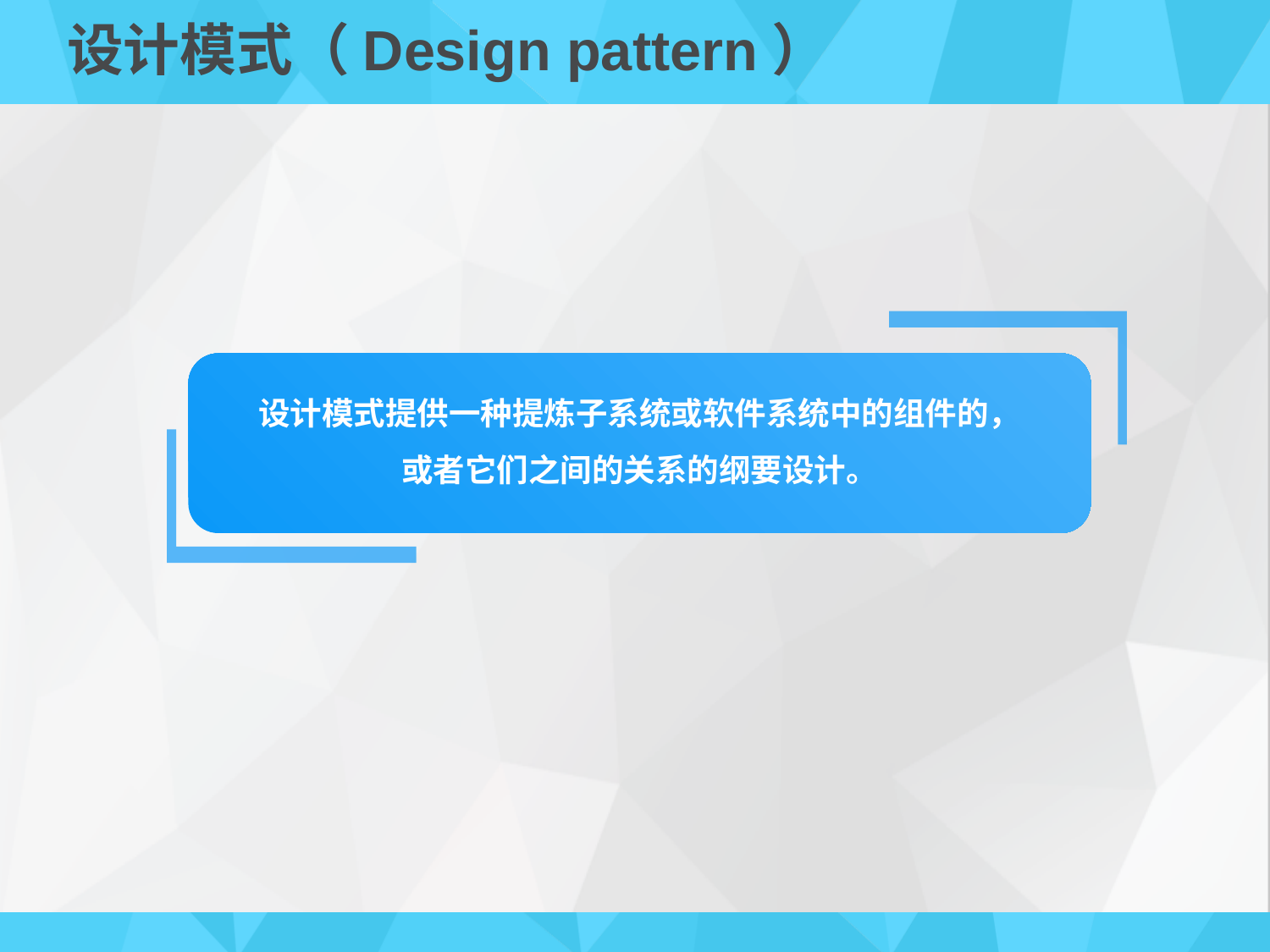

# 设计模式（Design pattern）

设计模式提供一种提炼子系统或软件系统中的组件的，
或者它们之间的关系的纲要设计。